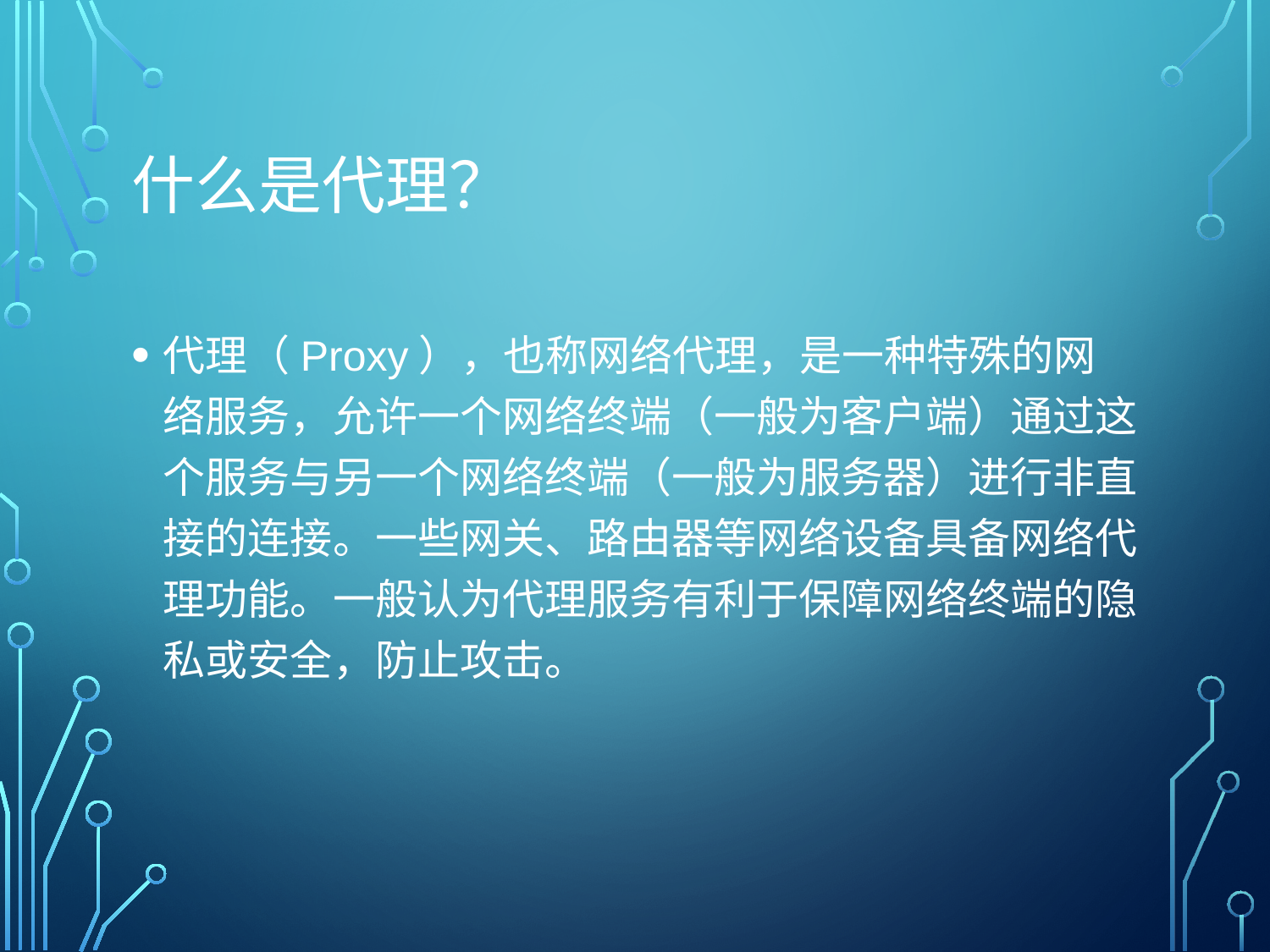

# 什么是代理？
代理（Proxy），也称网络代理，是一种特殊的网络服务，允许一个网络终端（一般为客户端）通过这个服务与另一个网络终端（一般为服务器）进行非直接的连接。一些网关、路由器等网络设备具备网络代理功能。一般认为代理服务有利于保障网络终端的隐私或安全，防止攻击。